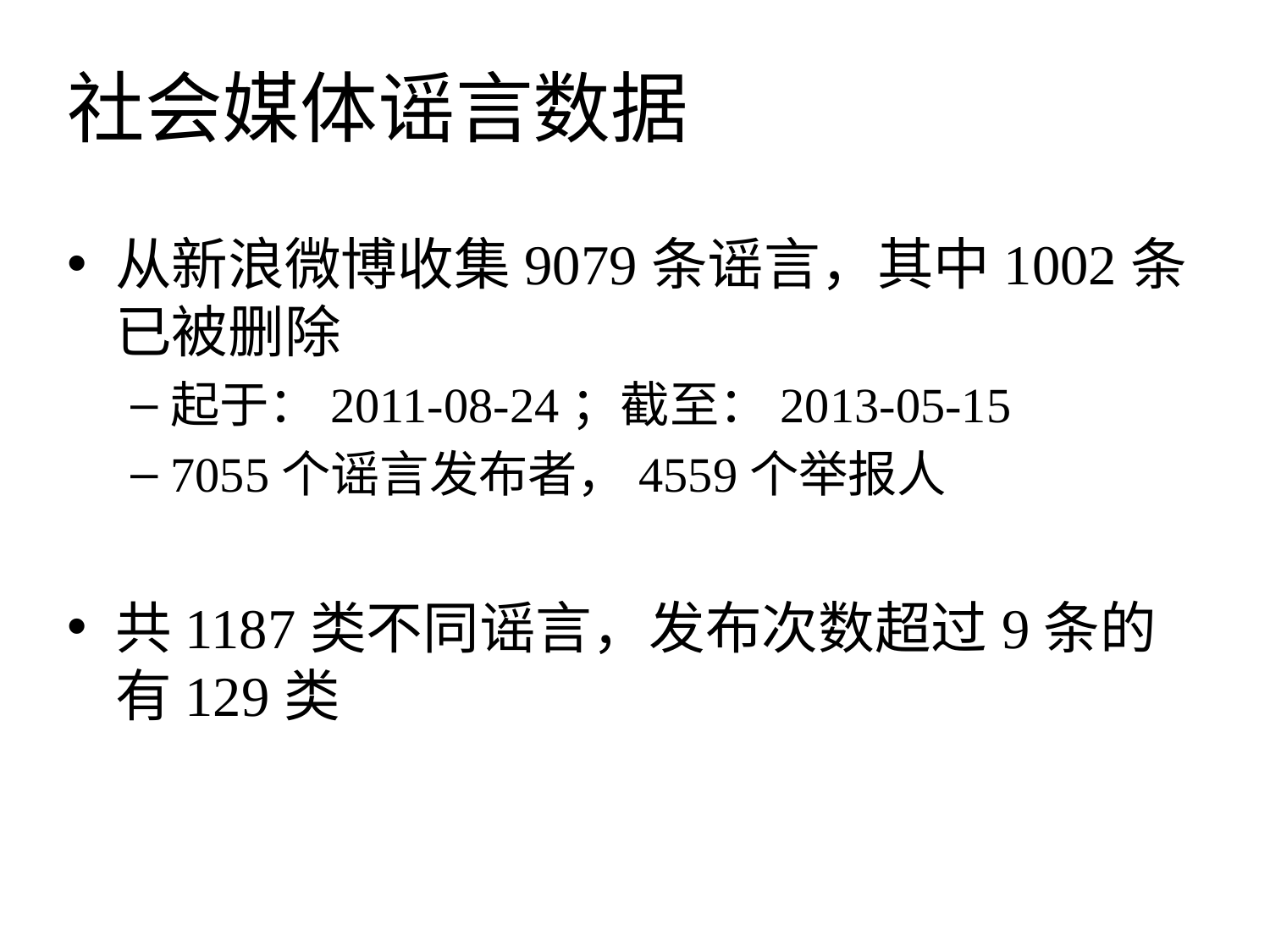

# 社会媒体谣言数据
从新浪微博收集9079条谣言，其中1002条已被删除
起于：2011-08-24；截至：2013-05-15
7055个谣言发布者，4559个举报人

共1187类不同谣言，发布次数超过9条的有129类